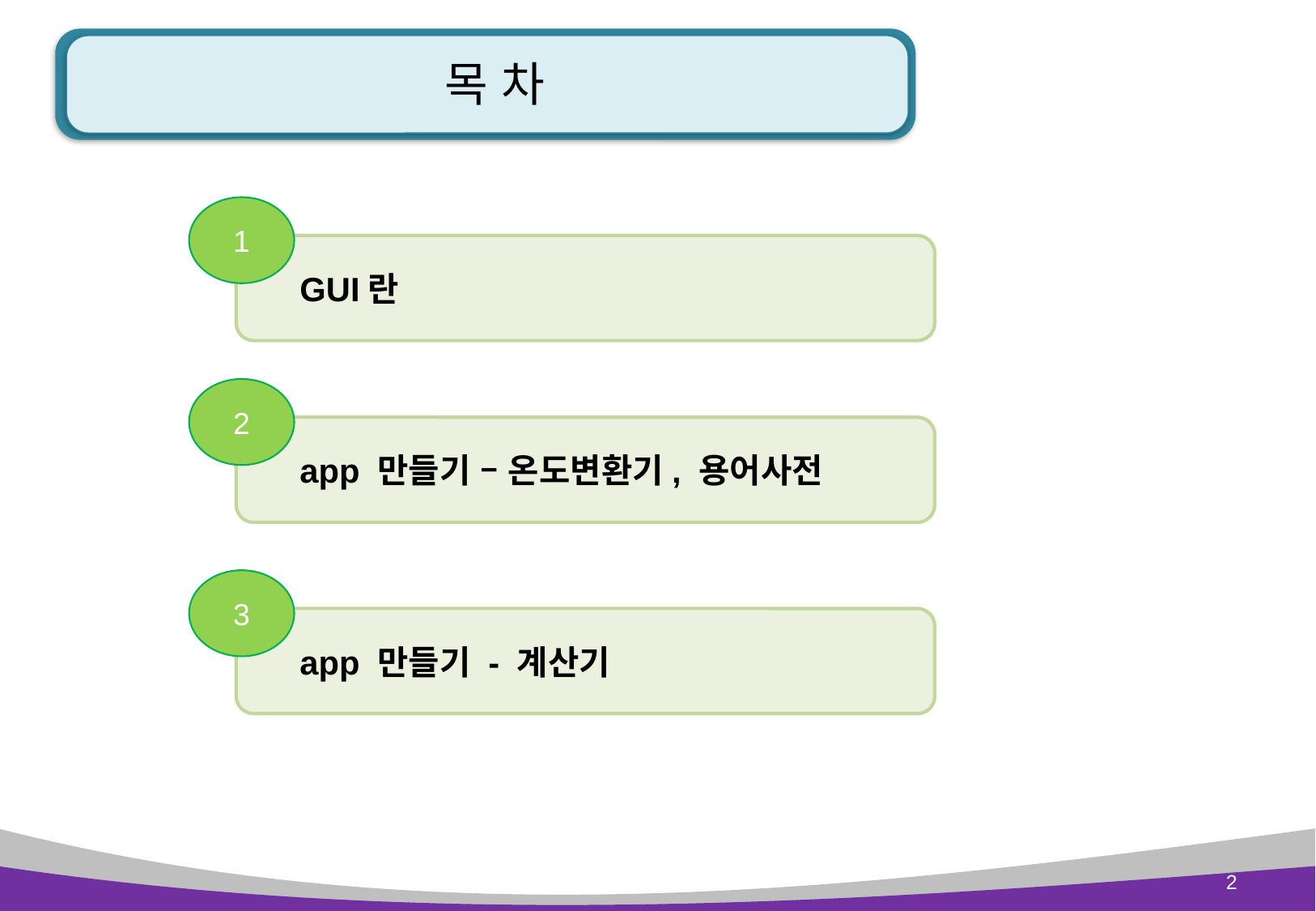

# 목 차
1
     GUI란
2
     app 만들기 – 온도변환기, 용어사전
3
     app 만들기 - 계산기
2